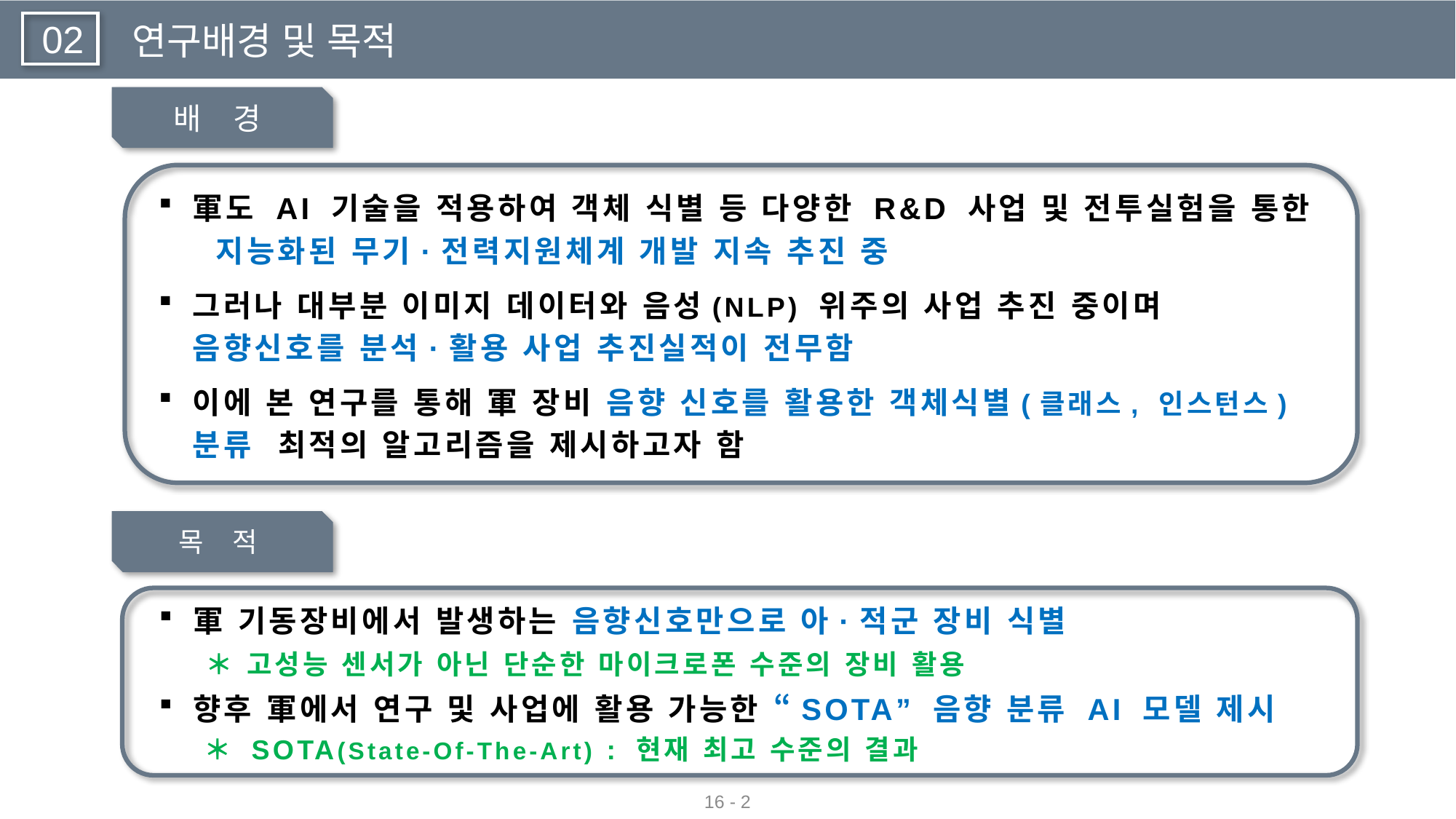

02
연구배경 및 목적

배   경

軍도 AI 기술을 적용하여 객체 식별 등 다양한 R&D 사업 및 전투실험을 통한    지능화된 무기·전력지원체계 개발 지속 추진 중
그러나 대부분 이미지 데이터와 음성(NLP) 위주의 사업 추진 중이며 음향신호를 분석·활용 사업 추진실적이 전무함
이에 본 연구를 통해 軍 장비 음향 신호를 활용한 객체식별(클래스, 인스턴스) 분류  최적의 알고리즘을 제시하고자 함
목   적

軍 기동장비에서 발생하는 음향신호만으로 아·적군 장비 식별
    ＊ 고성능 센서가 아닌 단순한 마이크로폰 수준의 장비 활용
향후 軍에서 연구 및 사업에 활용 가능한 “SOTA” 음향 분류 AI 모델 제시
    ＊ SOTA(State-Of-The-Art) : 현재 최고 수준의 결과
16 - 2